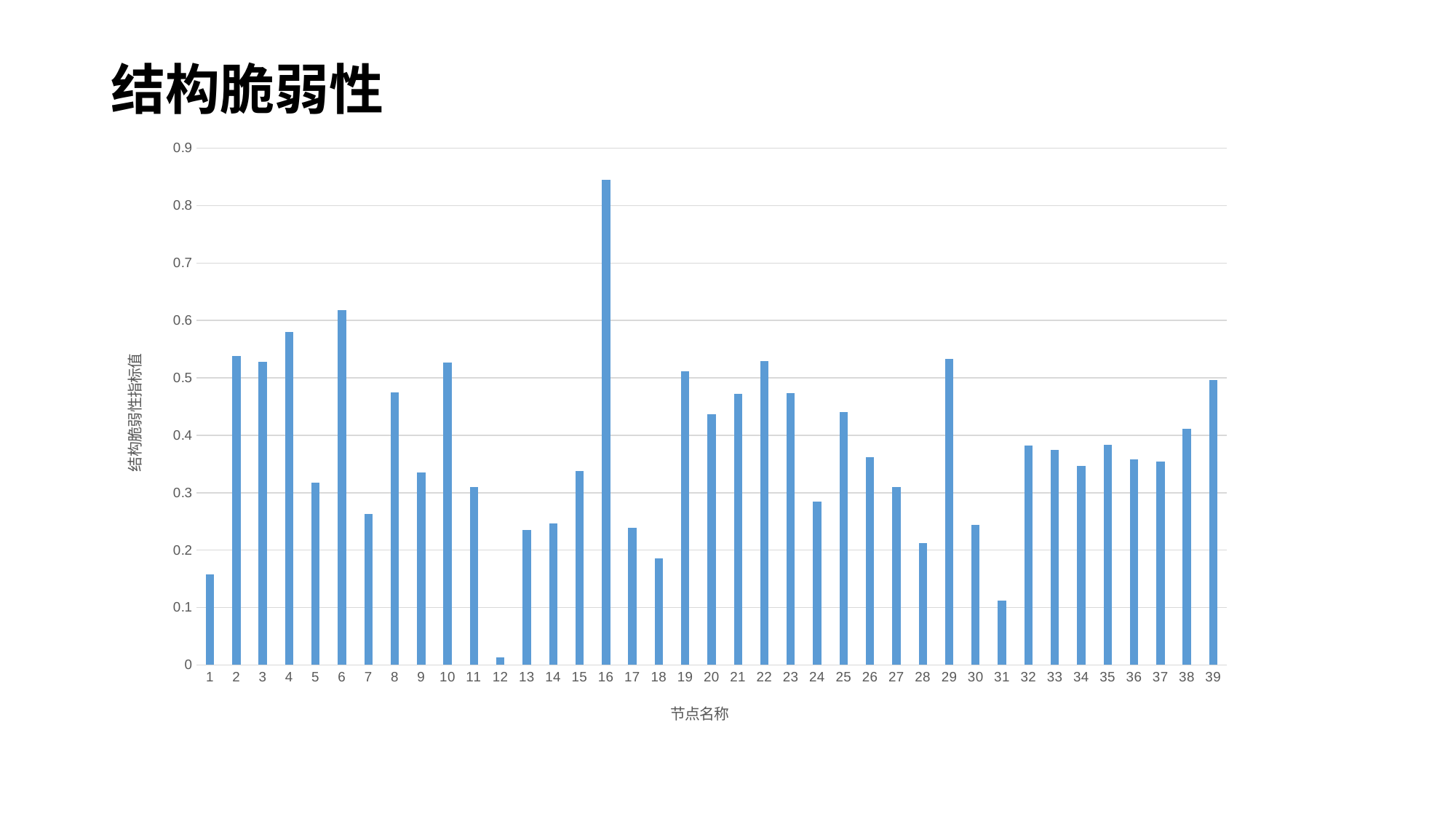

# 结构脆弱性

### Chart

| Category |  |
|---|---|